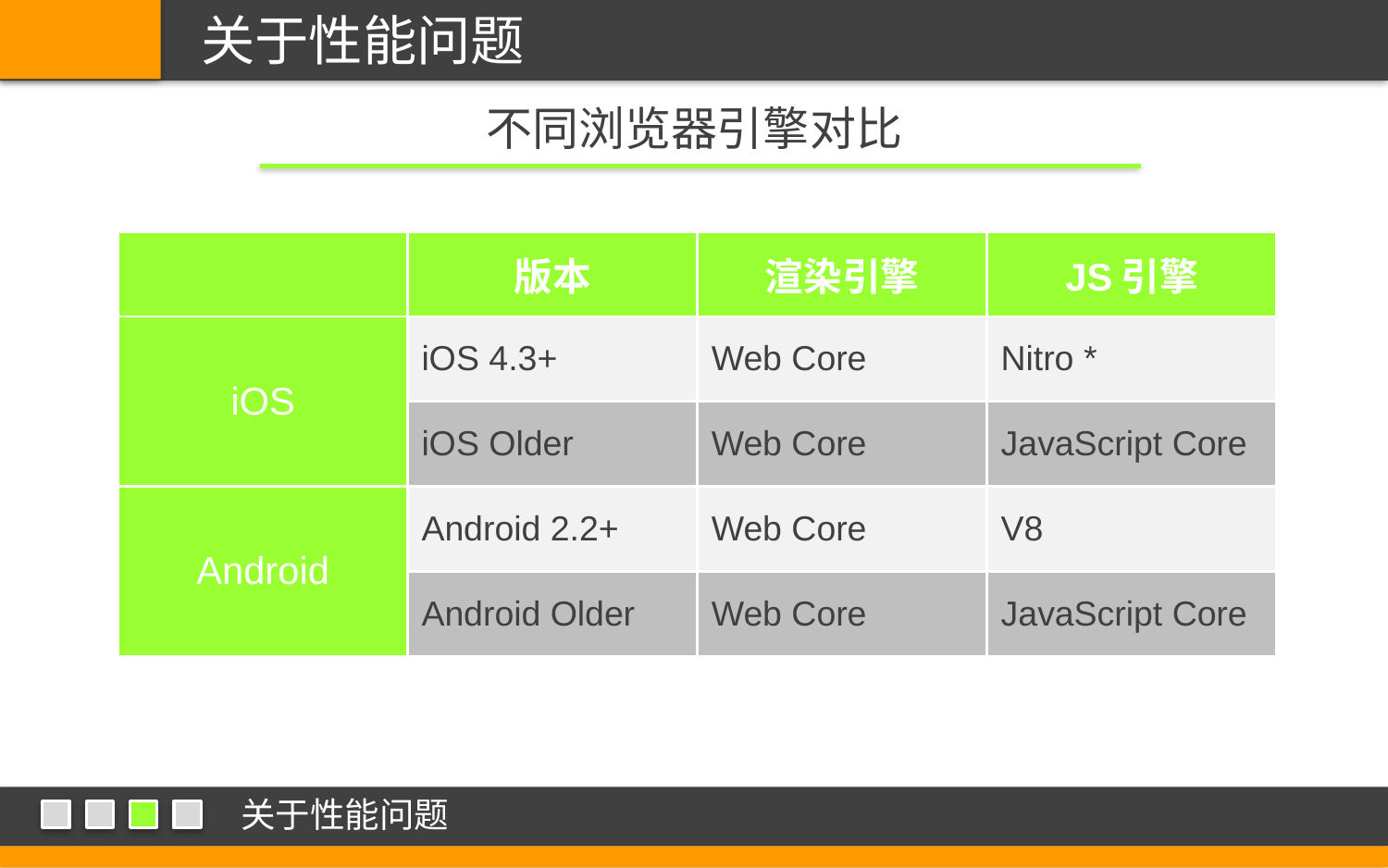

关于性能问题
不同浏览器引擎对比
|  | 版本 | 渲染引擎 | JS引擎 |
| --- | --- | --- | --- |
| iOS | iOS 4.3+ | Web Core | Nitro \* |
|  | iOS Older | Web Core | JavaScript Core |
| Android | Android 2.2+ | Web Core | V8 |
|  | Android Older | Web Core | JavaScript Core |
关于性能问题